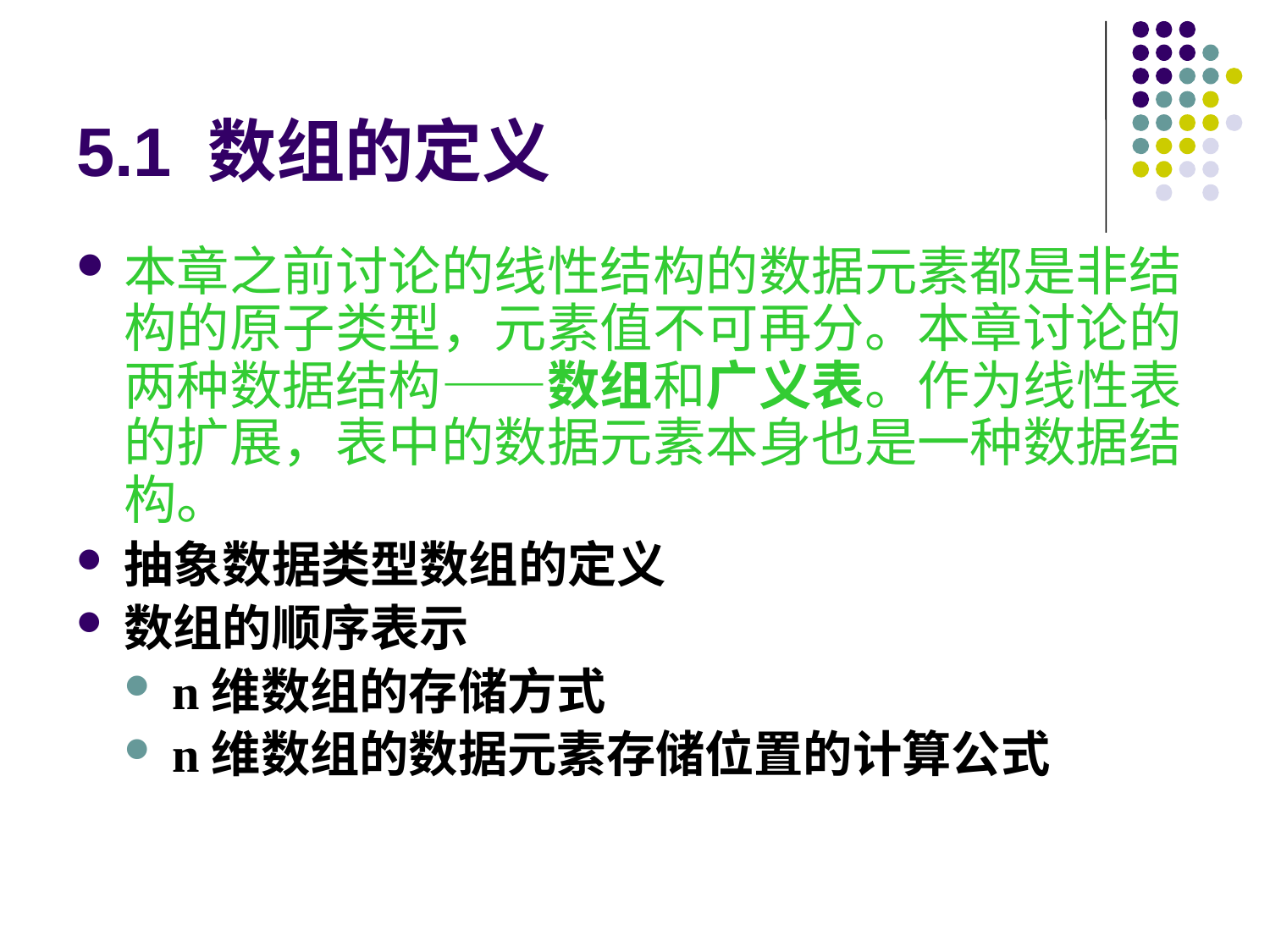

# 5.1 数组的定义
本章之前讨论的线性结构的数据元素都是非结构的原子类型，元素值不可再分。本章讨论的两种数据结构——数组和广义表。作为线性表的扩展，表中的数据元素本身也是一种数据结构。
抽象数据类型数组的定义
数组的顺序表示
n维数组的存储方式
n维数组的数据元素存储位置的计算公式